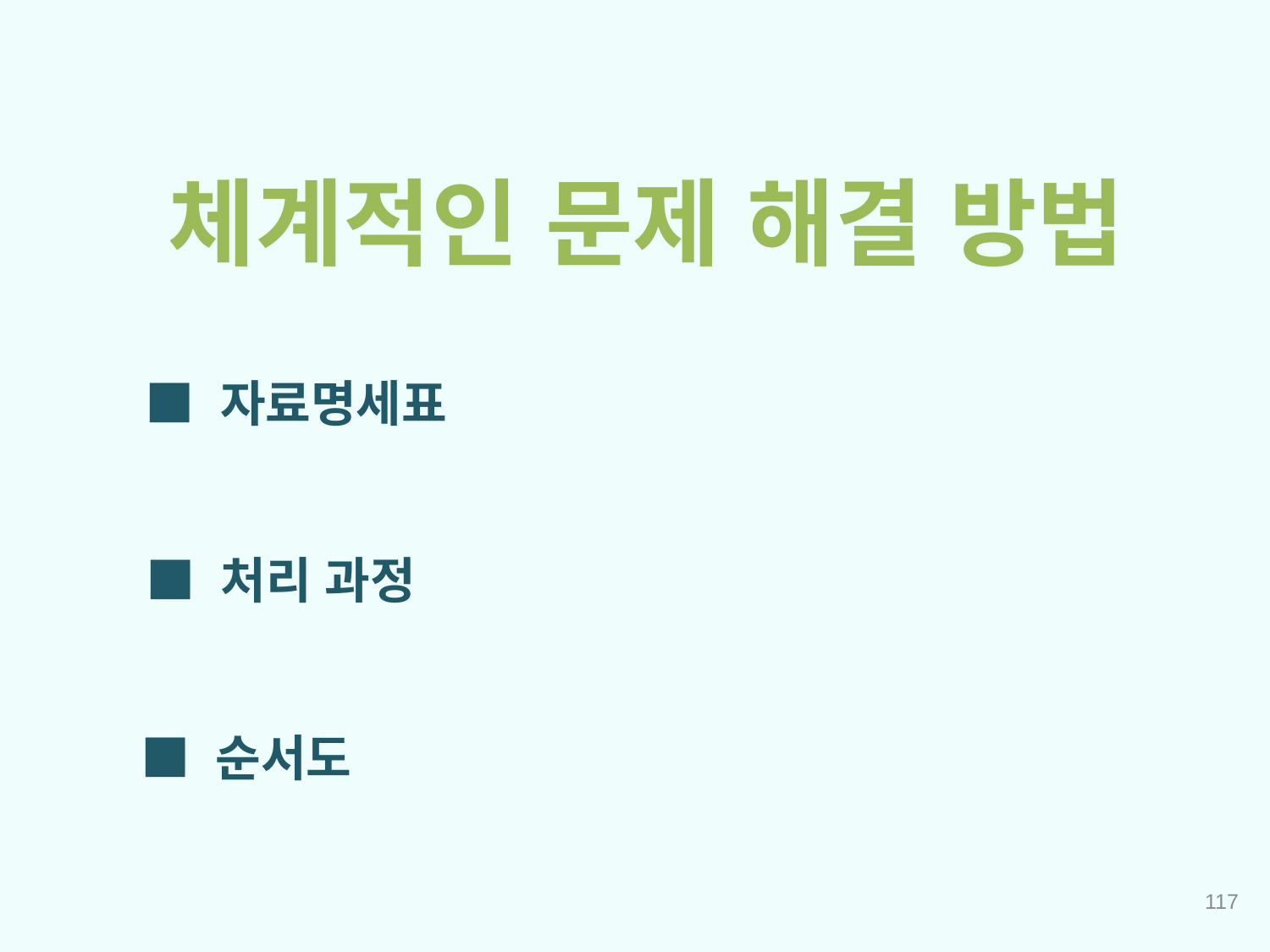

체계적인 문제 해결 방법
■ 자료명세표
■ 처리 과정
■ 순서도
117